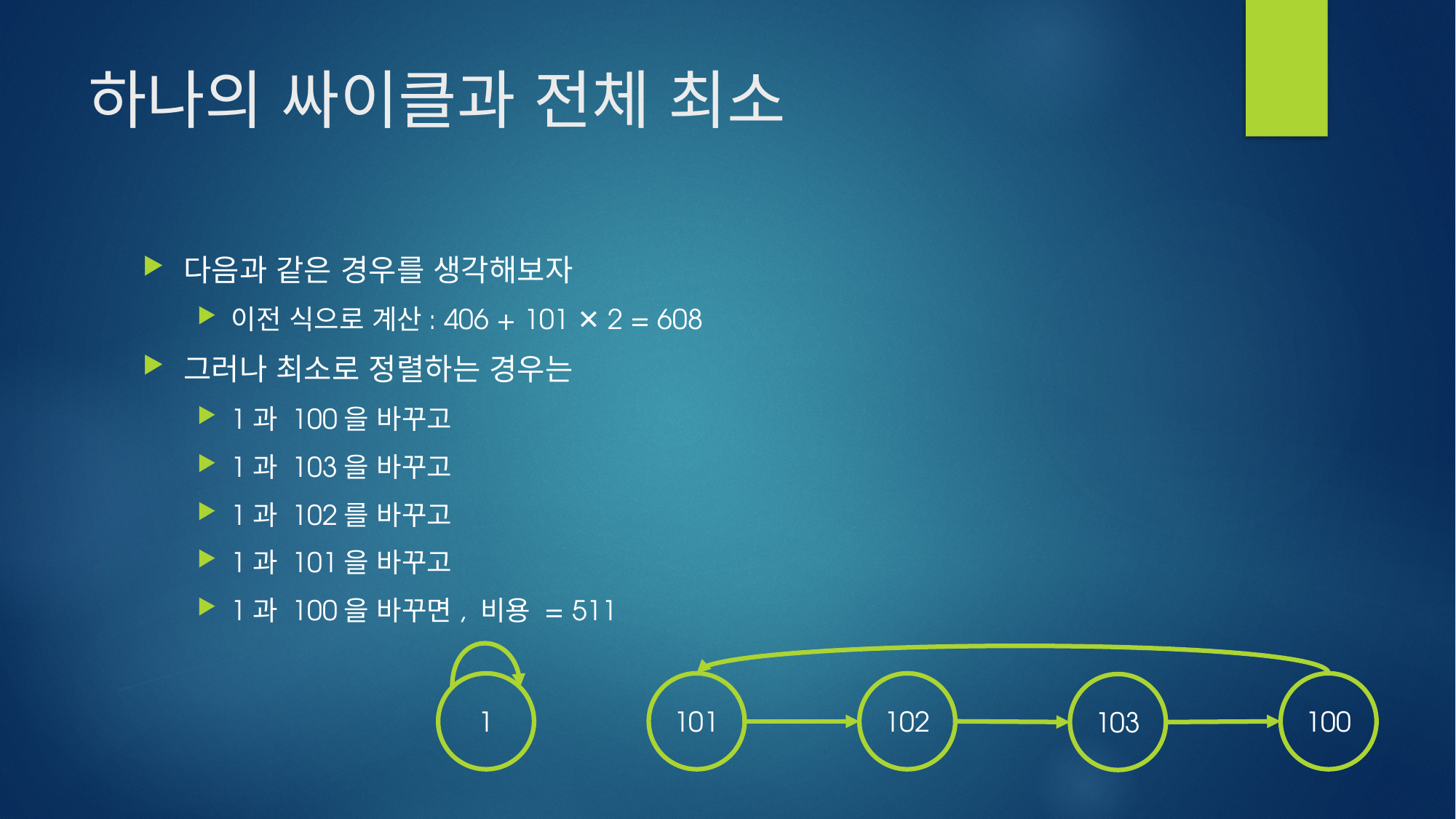

# 하나의 싸이클과 전체 최소
다음과 같은 경우를 생각해보자
이전 식으로 계산: 406 + 101 ✕ 2 = 608
그러나 최소로 정렬하는 경우는
1과 100을 바꾸고
1과 103을 바꾸고
1과 102를 바꾸고
1과 101을 바꾸고
1과 100을 바꾸면, 비용 = 511
1
101
102
100
103